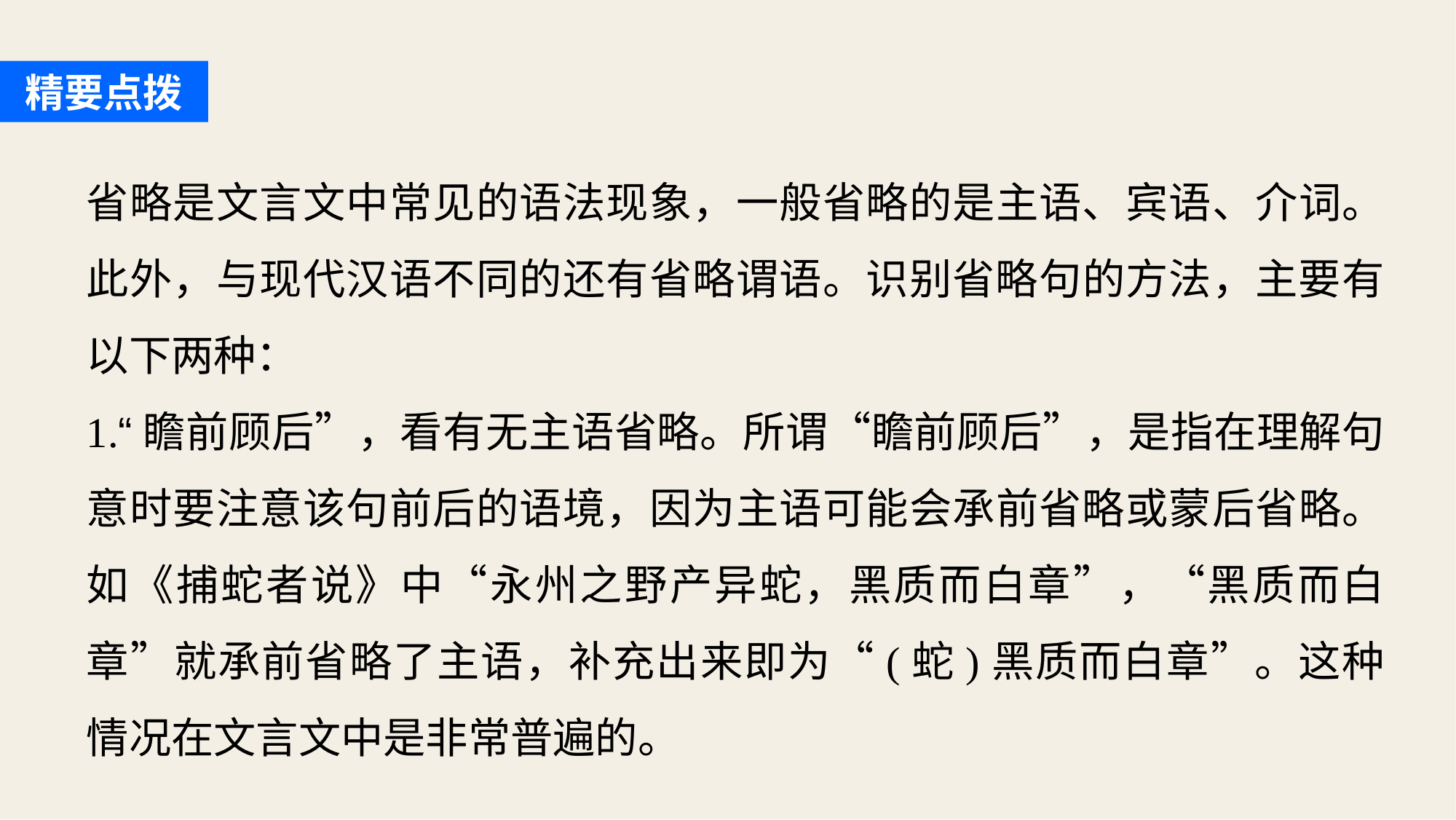

精要点拨
省略是文言文中常见的语法现象，一般省略的是主语、宾语、介词。此外，与现代汉语不同的还有省略谓语。识别省略句的方法，主要有以下两种：
1.“瞻前顾后”，看有无主语省略。所谓“瞻前顾后”，是指在理解句意时要注意该句前后的语境，因为主语可能会承前省略或蒙后省略。如《捕蛇者说》中“永州之野产异蛇，黑质而白章”，“黑质而白章”就承前省略了主语，补充出来即为“(蛇)黑质而白章”。这种情况在文言文中是非常普遍的。